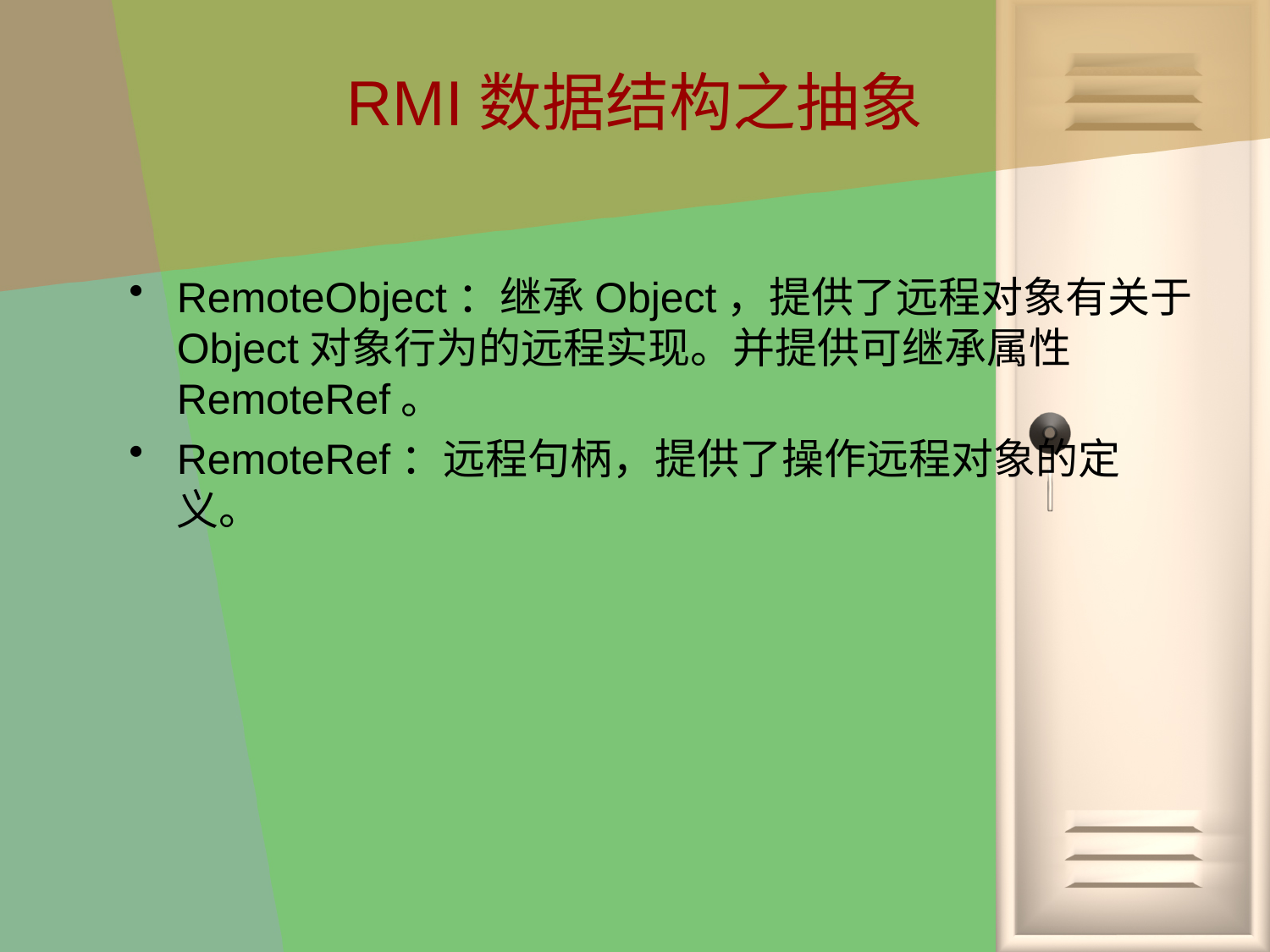

# RMI数据结构之抽象
RemoteObject：继承Object，提供了远程对象有关于Object对象行为的远程实现。并提供可继承属性RemoteRef。
RemoteRef：远程句柄，提供了操作远程对象的定义。